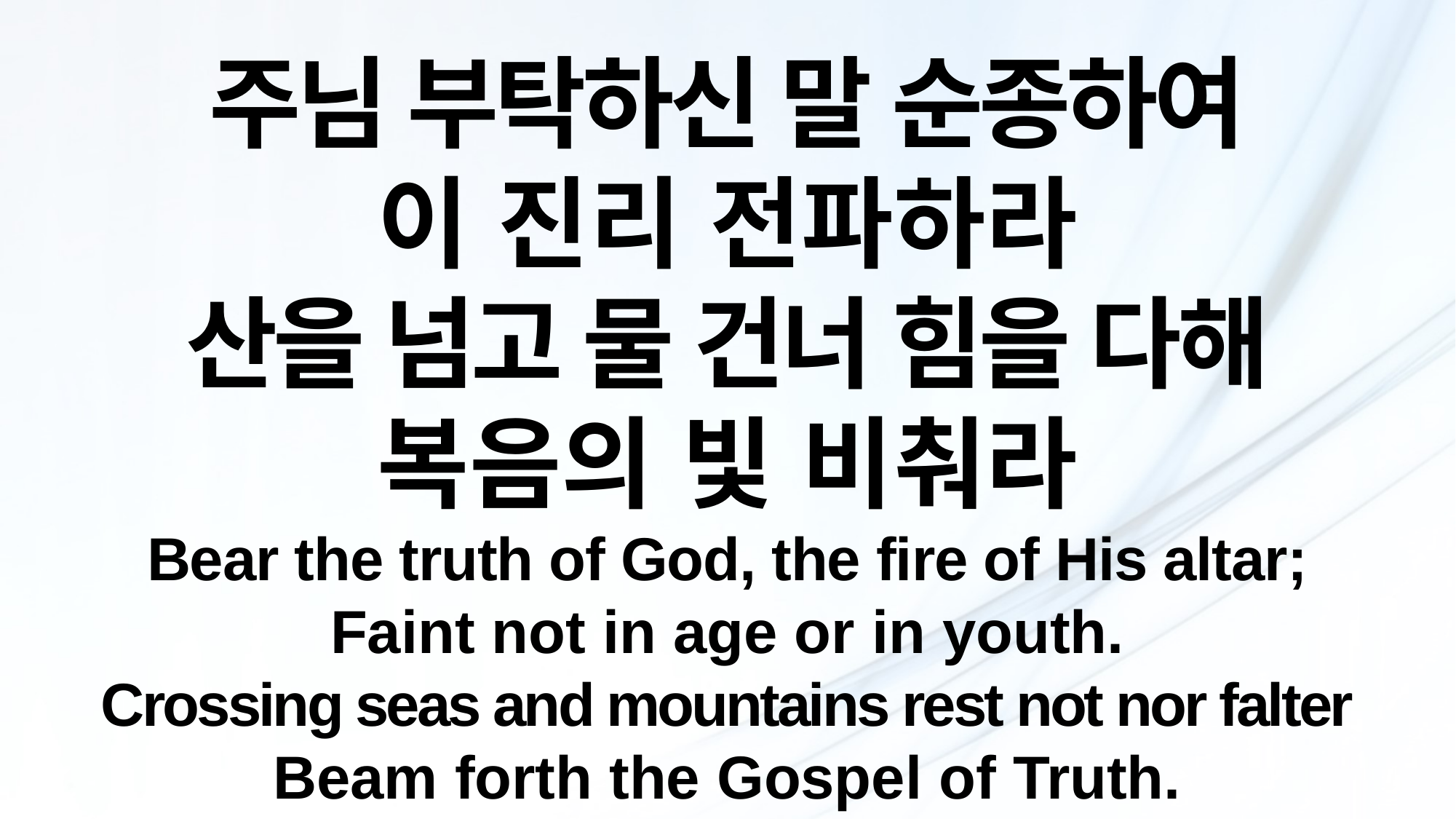

주님 부탁하신 말 순종하여
이 진리 전파하라
산을 넘고 물 건너 힘을 다해
복음의 빛 비춰라
Bear the truth of God, the fire of His altar;
Faint not in age or in youth.
Crossing seas and mountains rest not nor falter
Beam forth the Gospel of Truth.